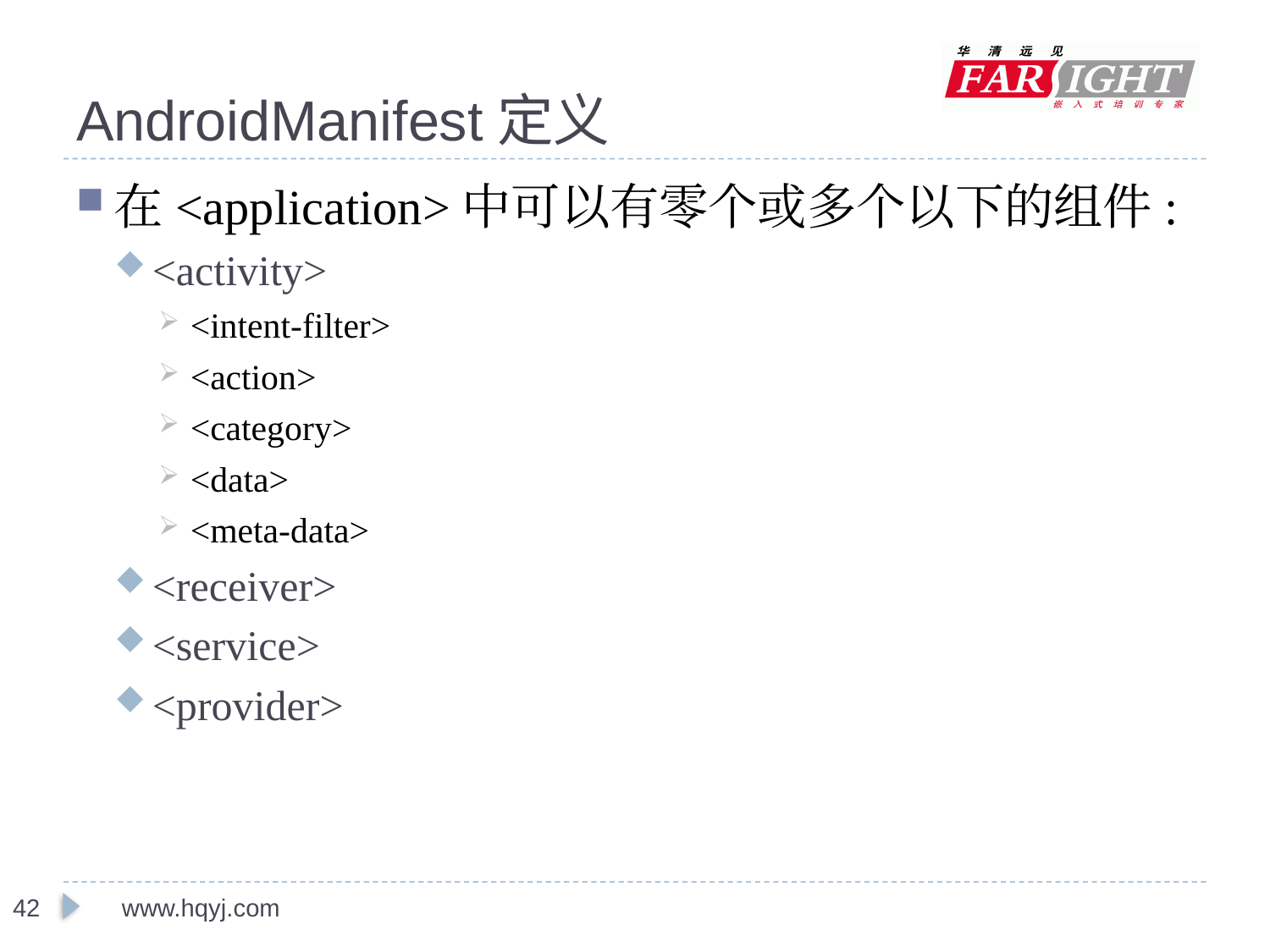

# AndroidManifest定义
在<application>中可以有零个或多个以下的组件:
<activity>
<intent-filter>
<action>
<category>
<data>
<meta-data>
<receiver>
<service>
<provider>
www.hqyj.com
42